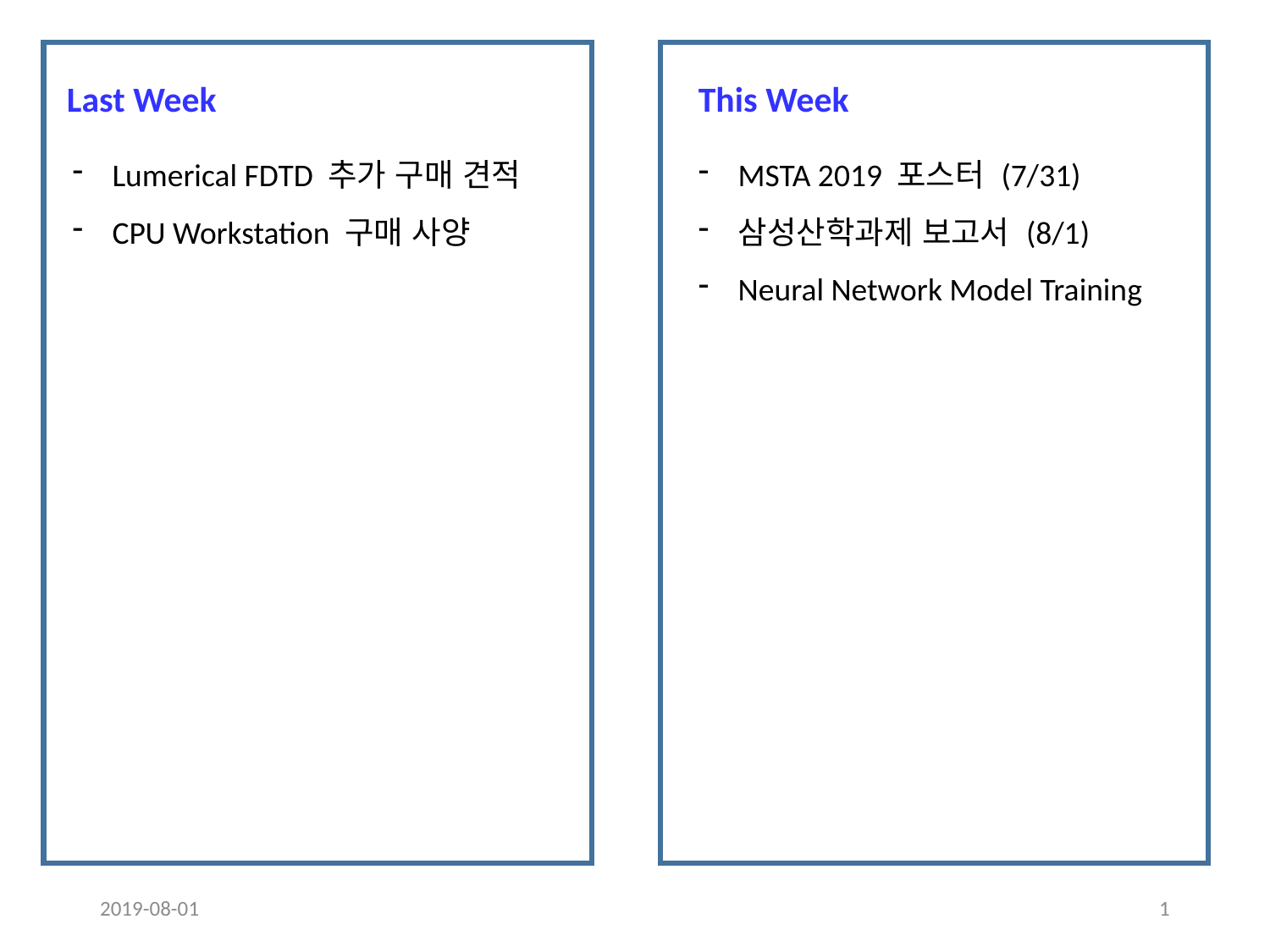

Last Week
This Week
Lumerical FDTD 추가 구매 견적
CPU Workstation 구매 사양

MSTA 2019 포스터 (7/31)
삼성산학과제 보고서 (8/1)
Neural Network Model Training
2019-08-01
1